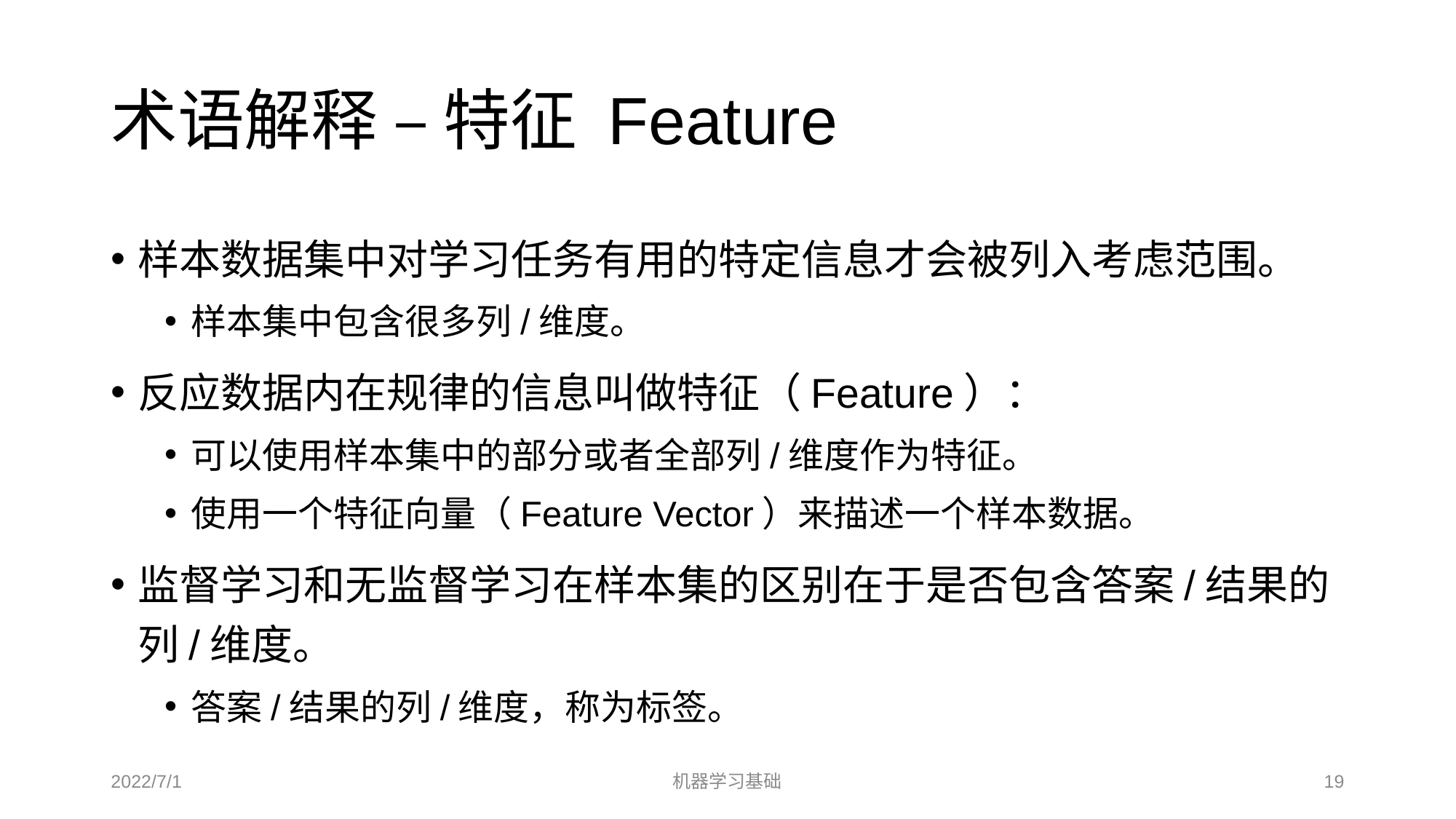

# 术语解释 – 特征 Feature
样本数据集中对学习任务有用的特定信息才会被列入考虑范围。
样本集中包含很多列/维度。
反应数据内在规律的信息叫做特征（Feature）：
可以使用样本集中的部分或者全部列/维度作为特征。
使用一个特征向量（Feature Vector）来描述一个样本数据。
监督学习和无监督学习在样本集的区别在于是否包含答案/结果的列/维度。
答案/结果的列/维度，称为标签。
2022/7/1
机器学习基础
19